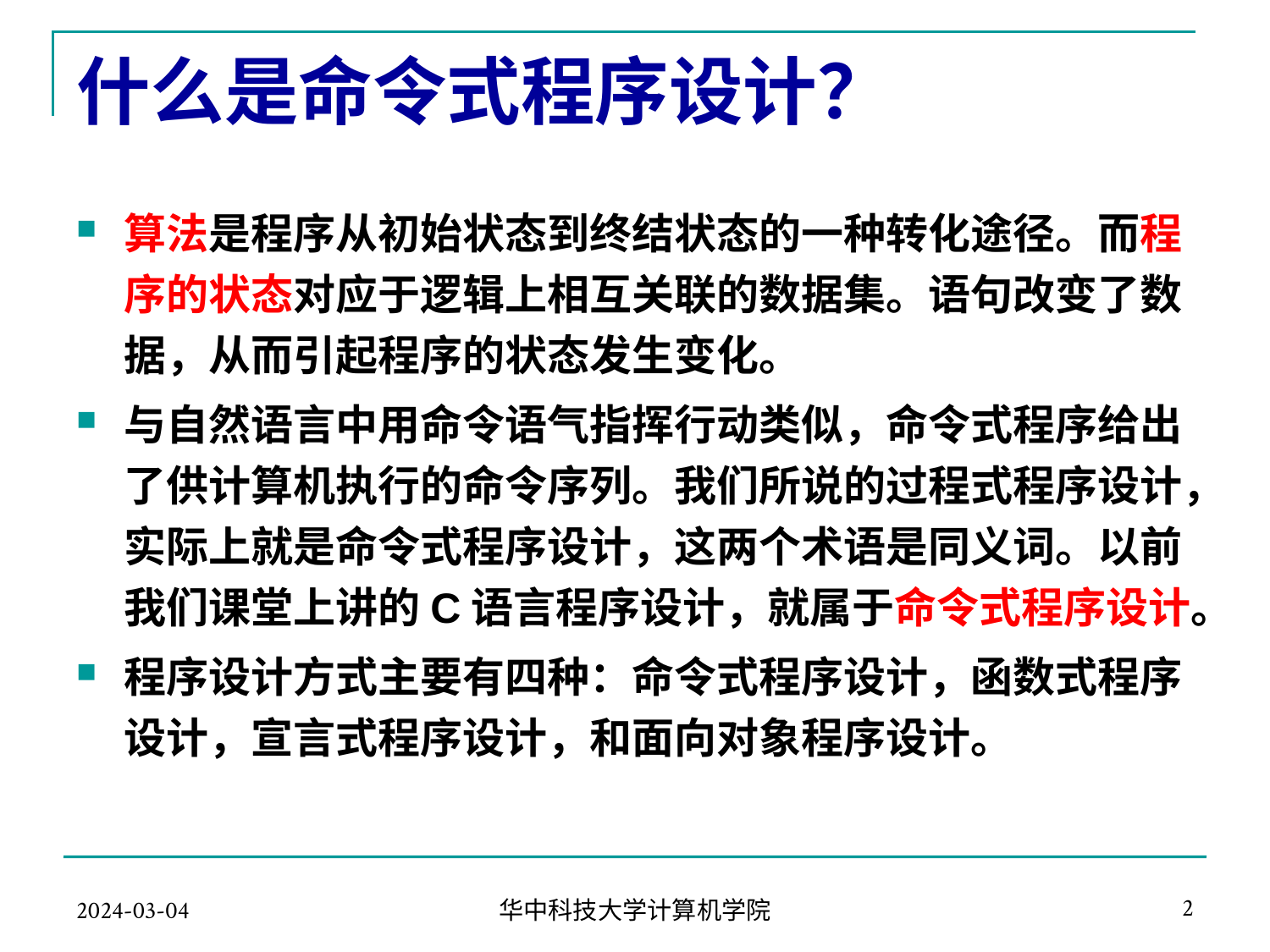

# 什么是命令式程序设计？
算法是程序从初始状态到终结状态的一种转化途径。而程序的状态对应于逻辑上相互关联的数据集。语句改变了数据，从而引起程序的状态发生变化。
与自然语言中用命令语气指挥行动类似，命令式程序给出了供计算机执行的命令序列。我们所说的过程式程序设计，实际上就是命令式程序设计，这两个术语是同义词。以前我们课堂上讲的C语言程序设计，就属于命令式程序设计。
程序设计方式主要有四种：命令式程序设计，函数式程序设计，宣言式程序设计，和面向对象程序设计。
2024-03-04
2
华中科技大学计算机学院